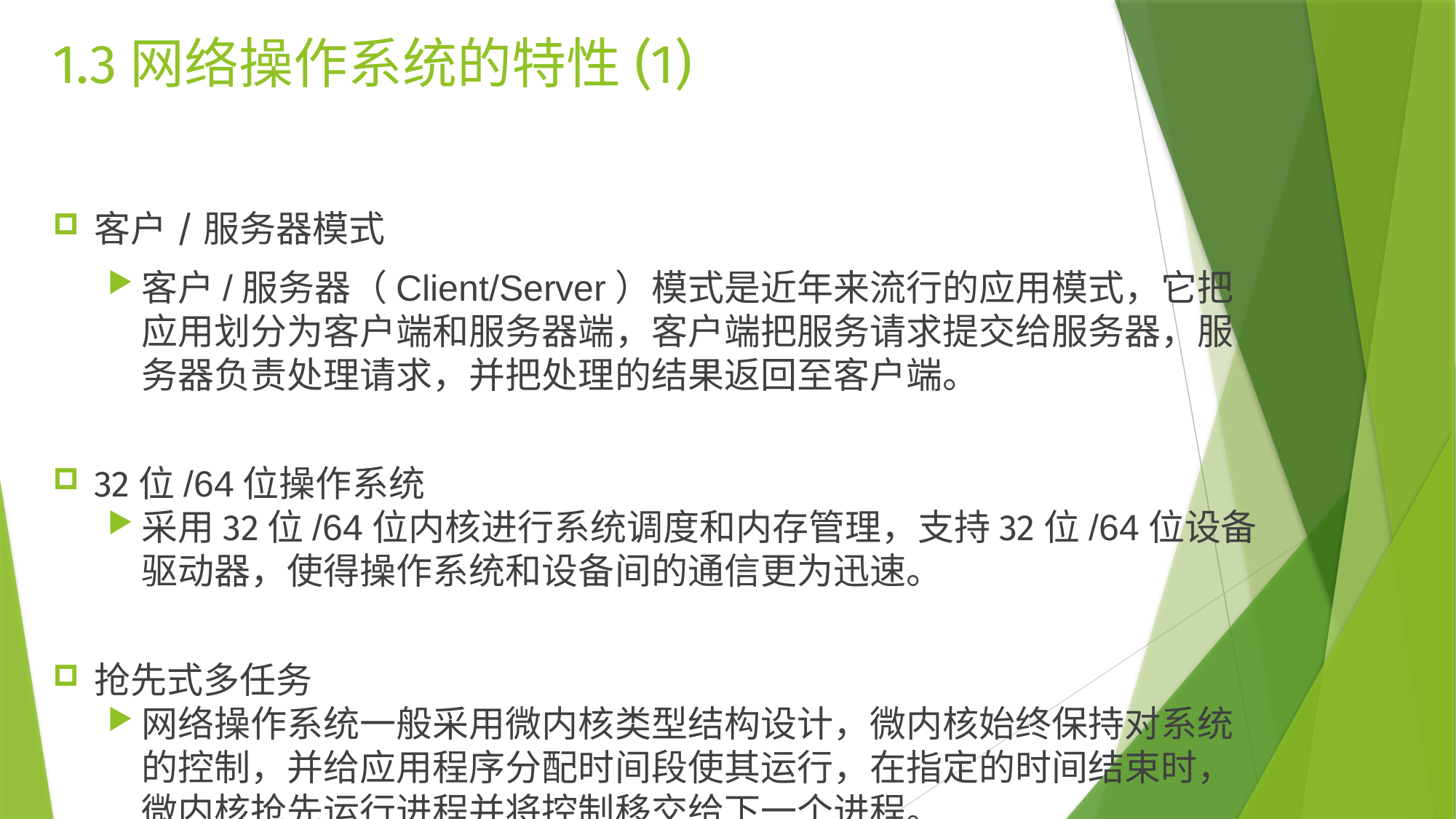

1.3网络操作系统的特性(1)
客户/服务器模式
客户/服务器（Client/Server）模式是近年来流行的应用模式，它把应用划分为客户端和服务器端，客户端把服务请求提交给服务器，服务器负责处理请求，并把处理的结果返回至客户端。

32位/64位操作系统
采用32位/64位内核进行系统调度和内存管理，支持32位/64位设备驱动器，使得操作系统和设备间的通信更为迅速。

抢先式多任务
网络操作系统一般采用微内核类型结构设计，微内核始终保持对系统的控制，并给应用程序分配时间段使其运行，在指定的时间结束时，微内核抢先运行进程并将控制移交给下一个进程。